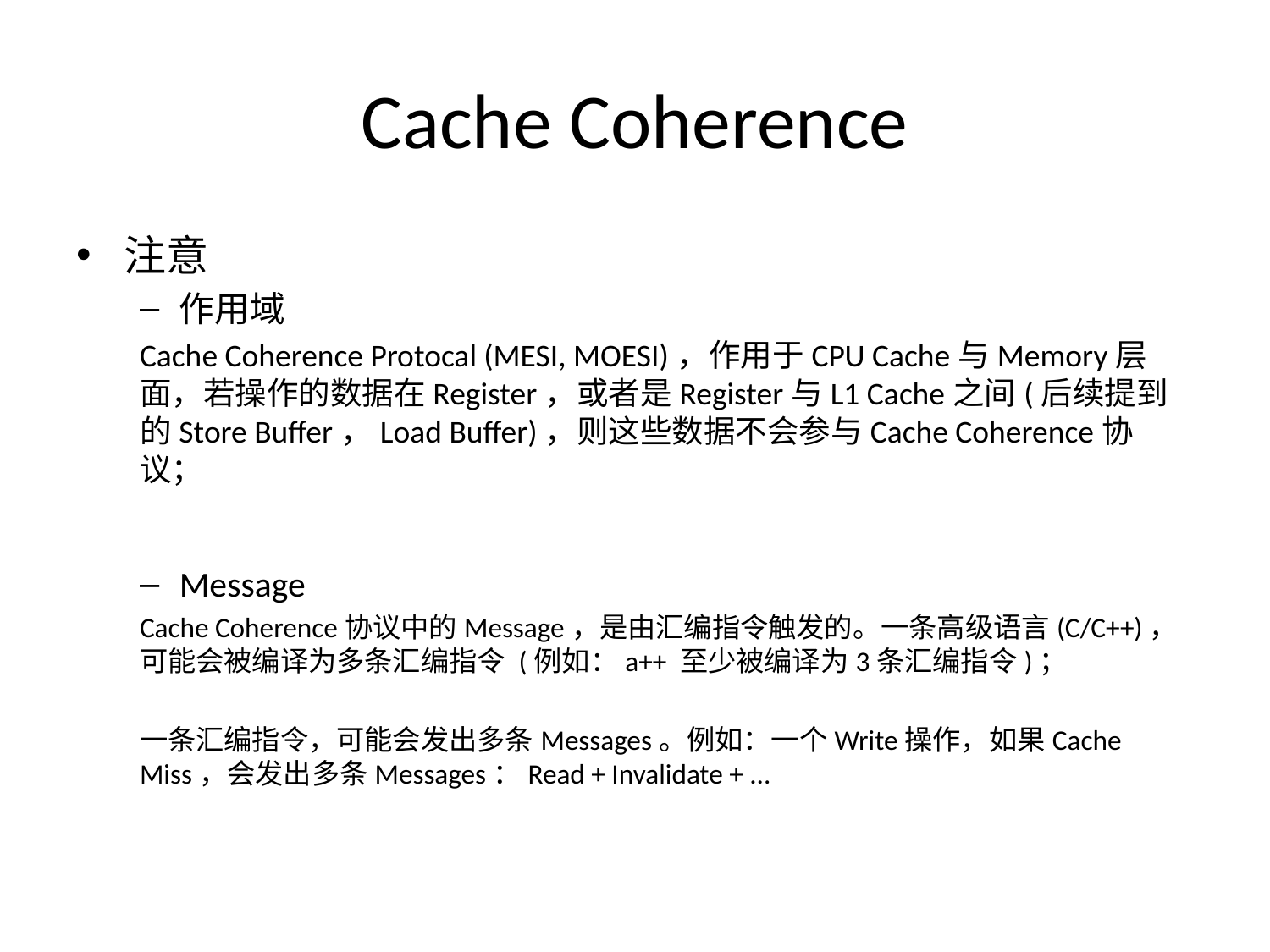

# Cache Coherence
注意
作用域
Cache Coherence Protocal (MESI, MOESI)，作用于CPU Cache与Memory层面，若操作的数据在Register，或者是Register与L1 Cache之间(后续提到的Store Buffer，Load Buffer)，则这些数据不会参与Cache Coherence协议；

Message
Cache Coherence协议中的Message，是由汇编指令触发的。一条高级语言(C/C++)，可能会被编译为多条汇编指令 (例如：a++ 至少被编译为3条汇编指令)；

一条汇编指令，可能会发出多条Messages。例如：一个Write操作，如果Cache Miss，会发出多条Messages：Read + Invalidate + ...